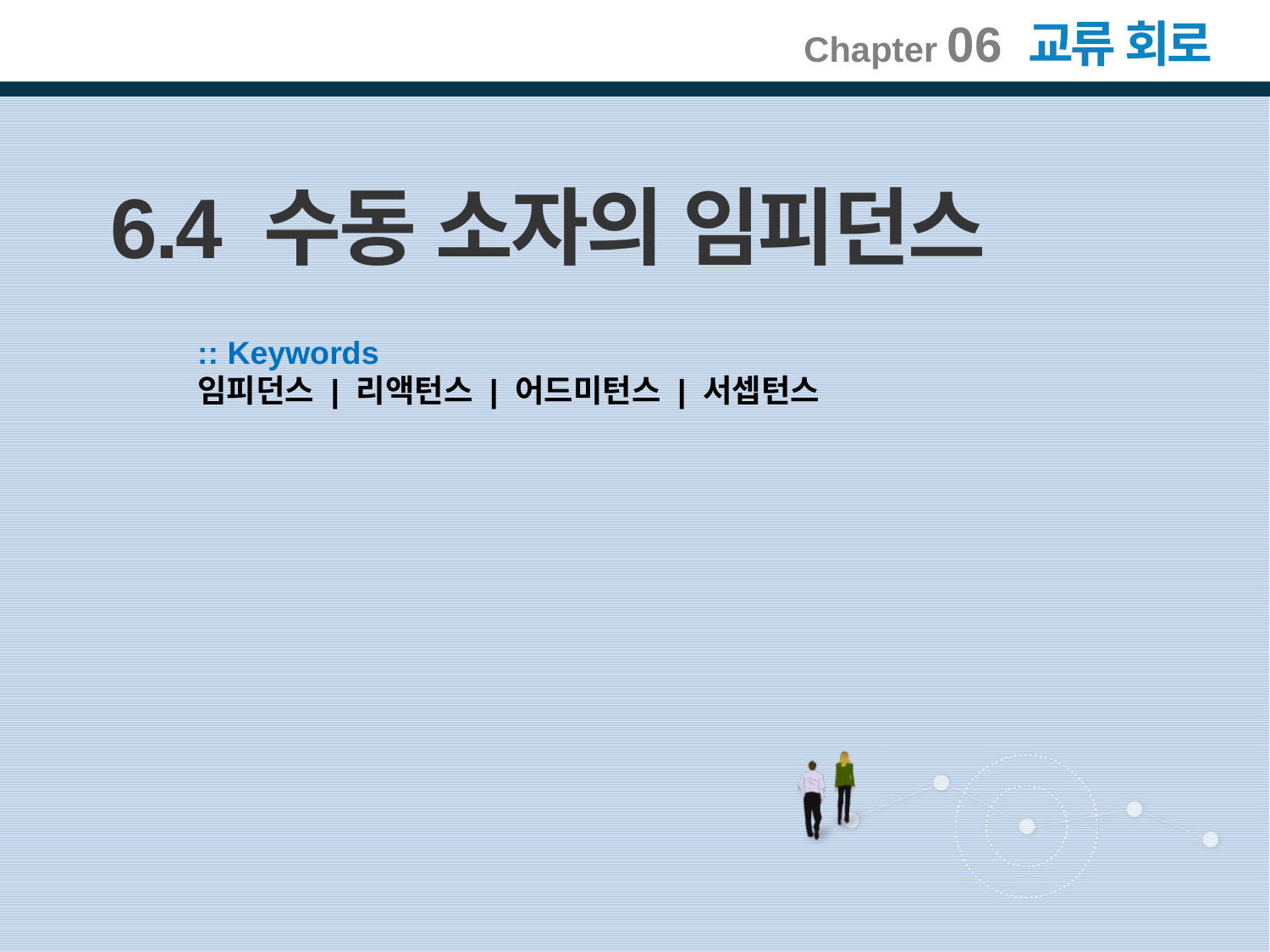

6.4 수동 소자의 임피던스
:: Keywords
임피던스 | 리액턴스 | 어드미턴스 | 서셉턴스